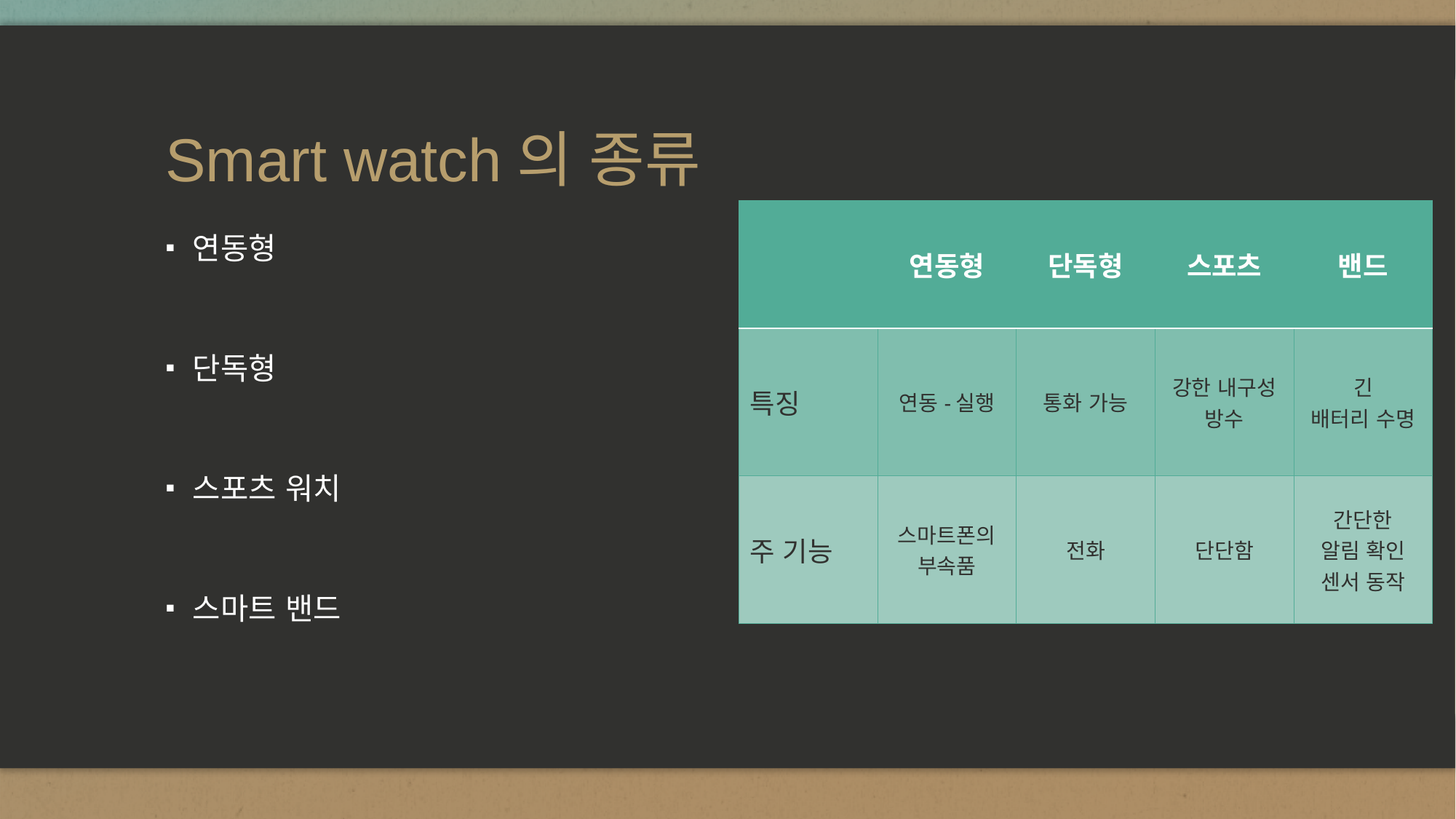

# Smart watch의 종류
|  | 연동형 | 단독형 | 스포츠 | 밴드 |
| --- | --- | --- | --- | --- |
| 특징 | 연동-실행 | 통화 가능 | 강한 내구성 방수 | 긴 배터리 수명 |
| 주 기능 | 스마트폰의 부속품 | 전화 | 단단함 | 간단한 알림 확인 센서 동작 |
연동형

단독형

스포츠 워치

스마트 밴드